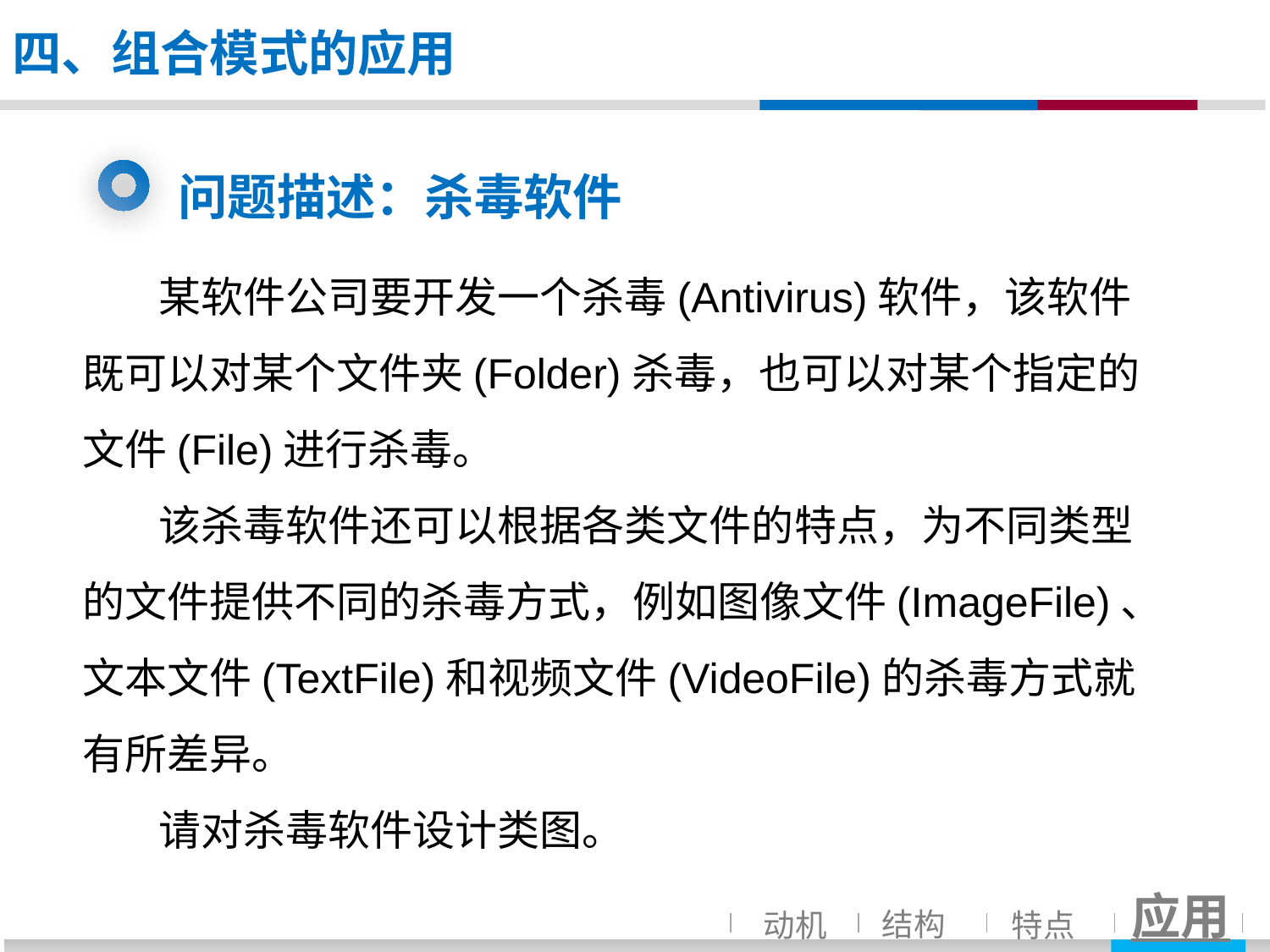

四、组合模式的应用
问题描述：杀毒软件

       某软件公司要开发一个杀毒(Antivirus)软件，该软件既可以对某个文件夹(Folder)杀毒，也可以对某个指定的文件(File)进行杀毒。
       该杀毒软件还可以根据各类文件的特点，为不同类型的文件提供不同的杀毒方式，例如图像文件(ImageFile)、文本文件(TextFile)和视频文件(VideoFile)的杀毒方式就有所差异。
       请对杀毒软件设计类图。
应用
结构
动机
特点